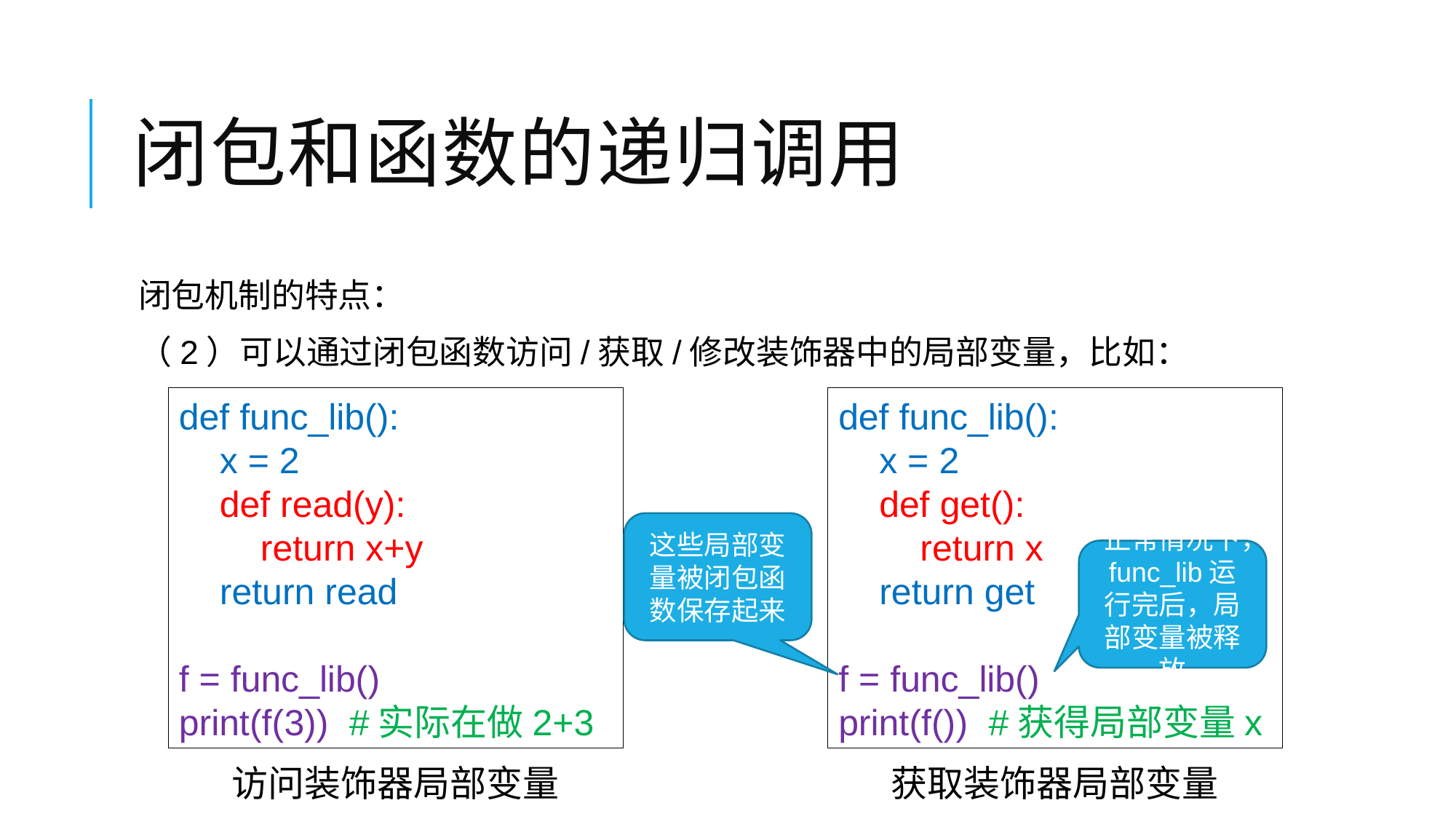

# 闭包和函数的递归调用
闭包机制的特点：
（2）可以通过闭包函数访问/获取/修改装饰器中的局部变量，比如：
def func_lib():
    x = 2
    def read(y):
        return x+y
    return read

f = func_lib()
print(f(3))  #实际在做2+3
def func_lib():
    x = 2
    def get():
        return x
    return get

f = func_lib()
print(f())  #获得局部变量x
这些局部变量被闭包函数保存起来
正常情况下，func_lib运行完后，局部变量被释放
访问装饰器局部变量
获取装饰器局部变量